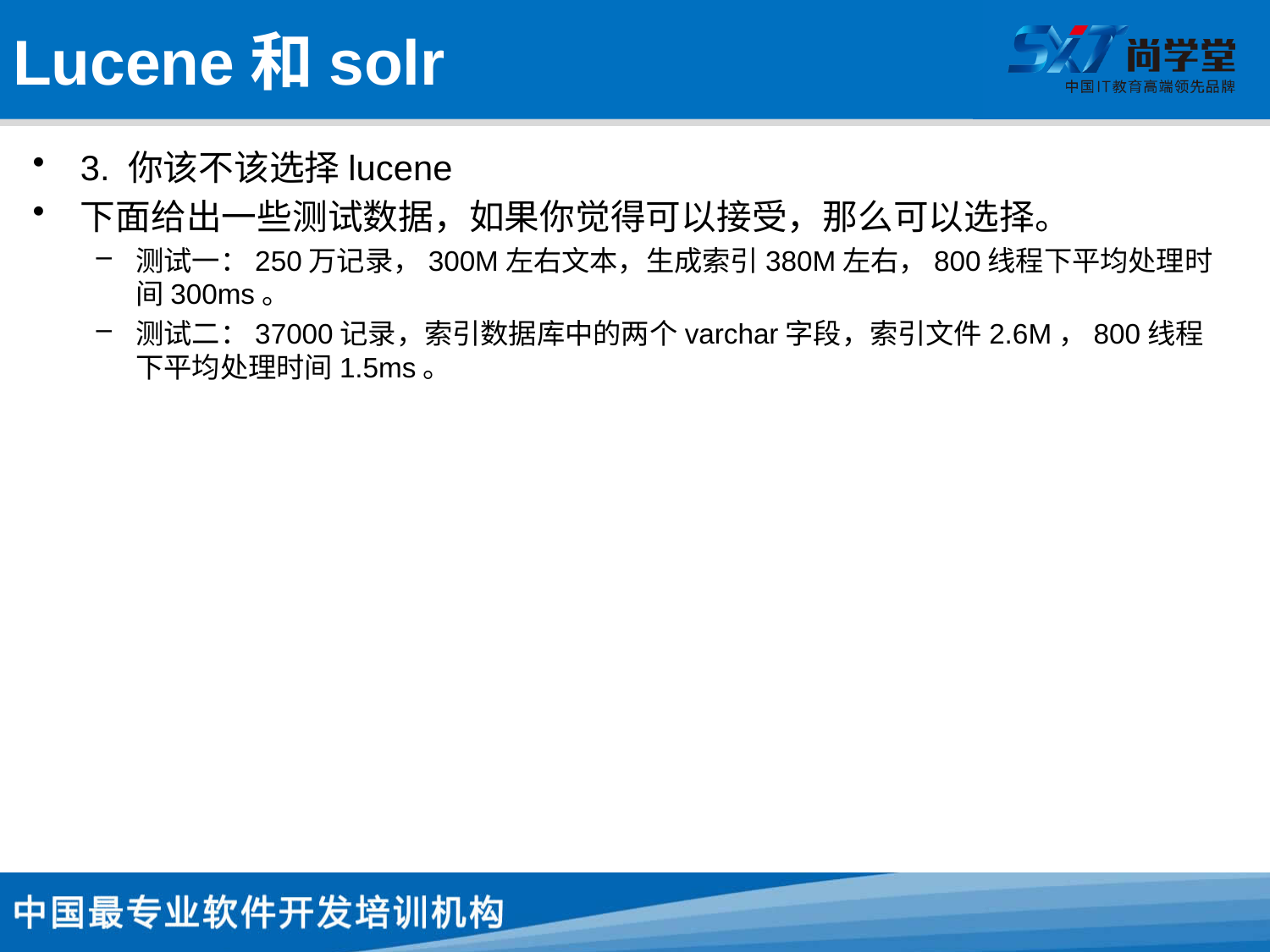

# Lucene和solr
3. 你该不该选择lucene
下面给出一些测试数据，如果你觉得可以接受，那么可以选择。
测试一：250万记录，300M左右文本，生成索引380M左右，800线程下平均处理时间300ms。
测试二：37000记录，索引数据库中的两个varchar字段，索引文件2.6M，800线程下平均处理时间1.5ms。